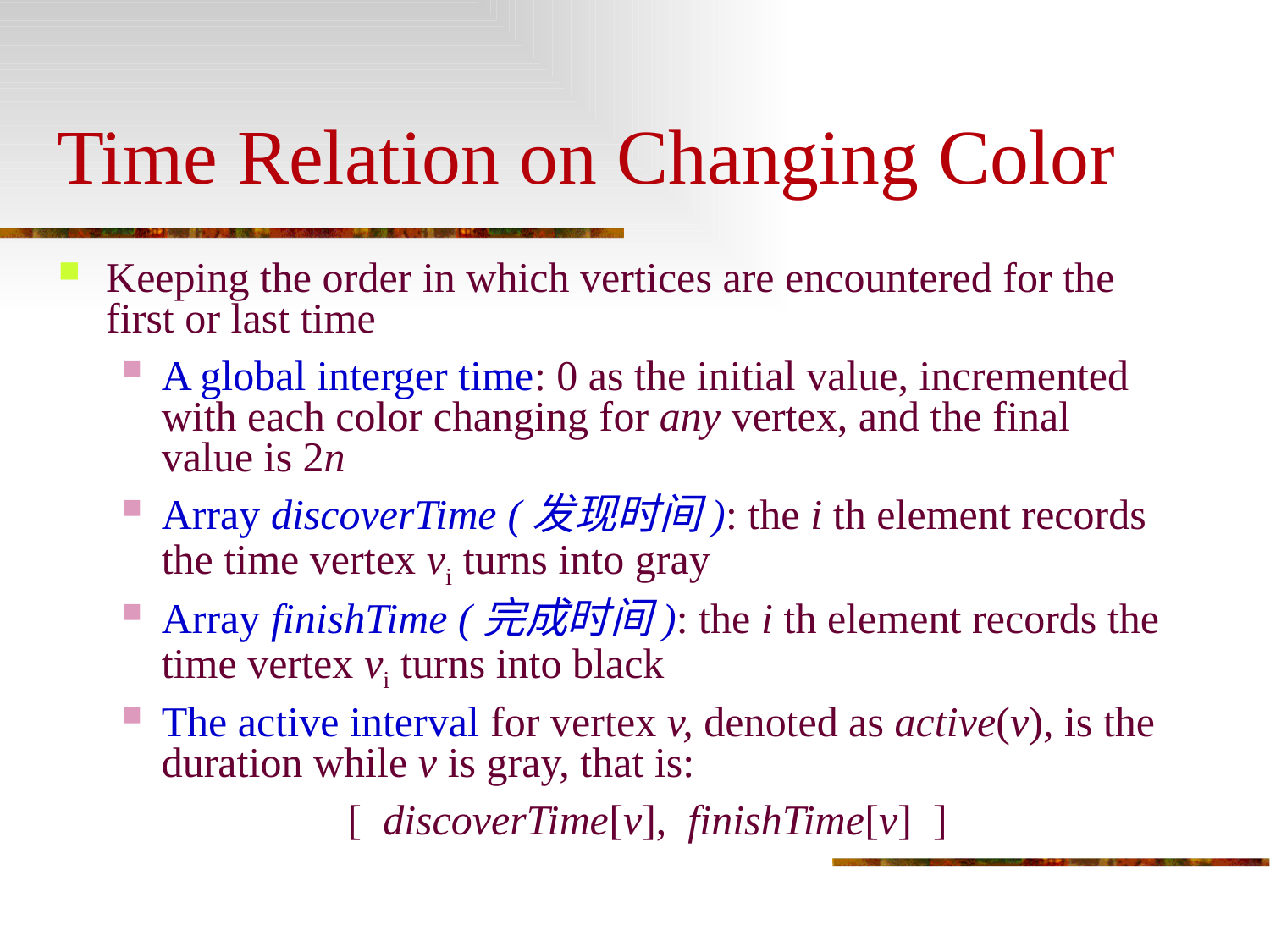

# Time Relation on Changing Color
Keeping the order in which vertices are encountered for the first or last time
A global interger time: 0 as the initial value, incremented with each color changing for any vertex, and the final value is 2n
Array discoverTime (发现时间): the i th element records the time vertex vi turns into gray
Array finishTime (完成时间): the i th element records the time vertex vi turns into black
The active interval for vertex v, denoted as active(v), is the duration while v is gray, that is:
[  discoverTime[v],  finishTime[v]  ]